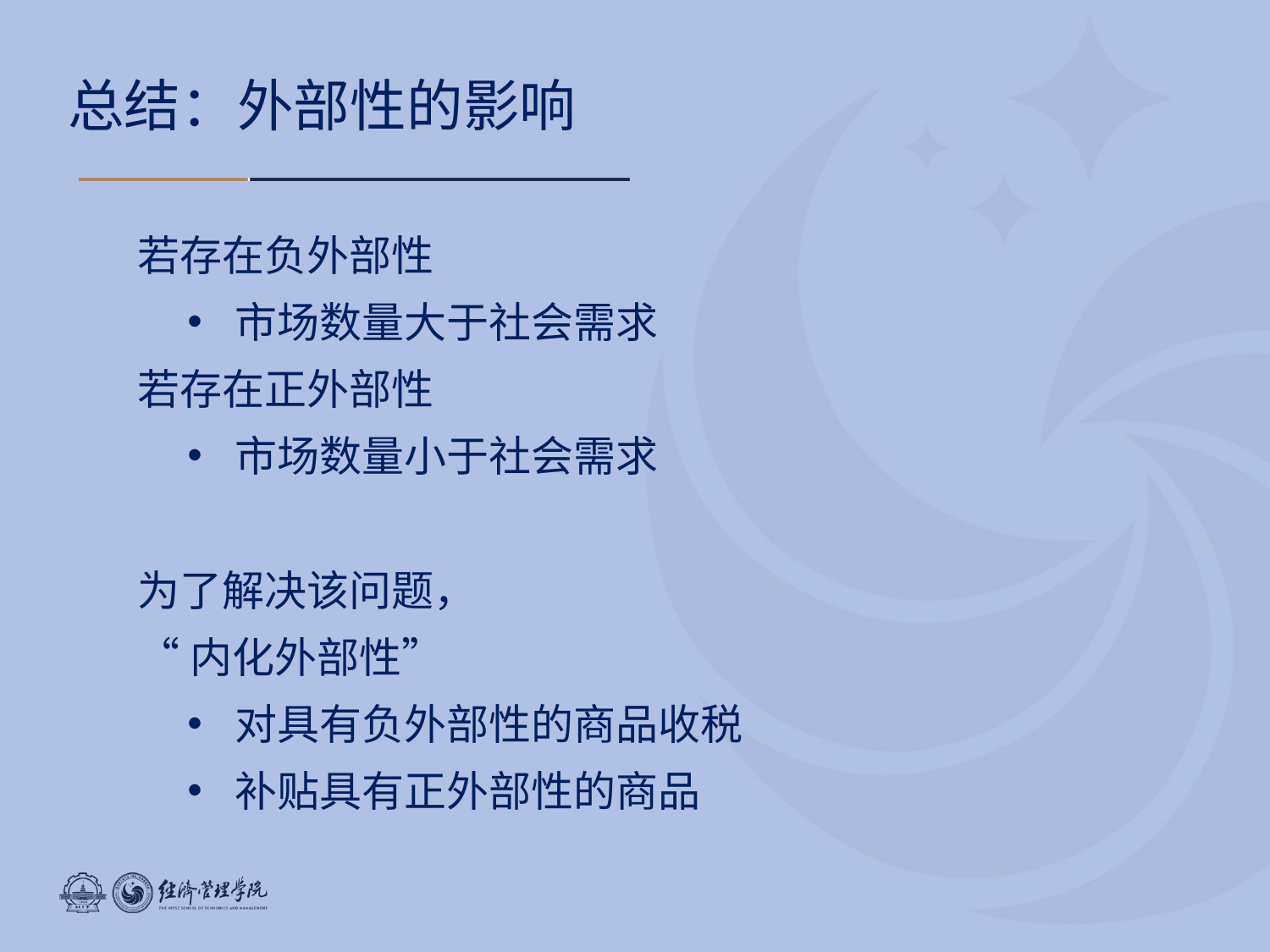

# 总结：外部性的影响
若存在负外部性
市场数量大于社会需求
若存在正外部性
市场数量小于社会需求

为了解决该问题，
“内化外部性”
对具有负外部性的商品收税
补贴具有正外部性的商品